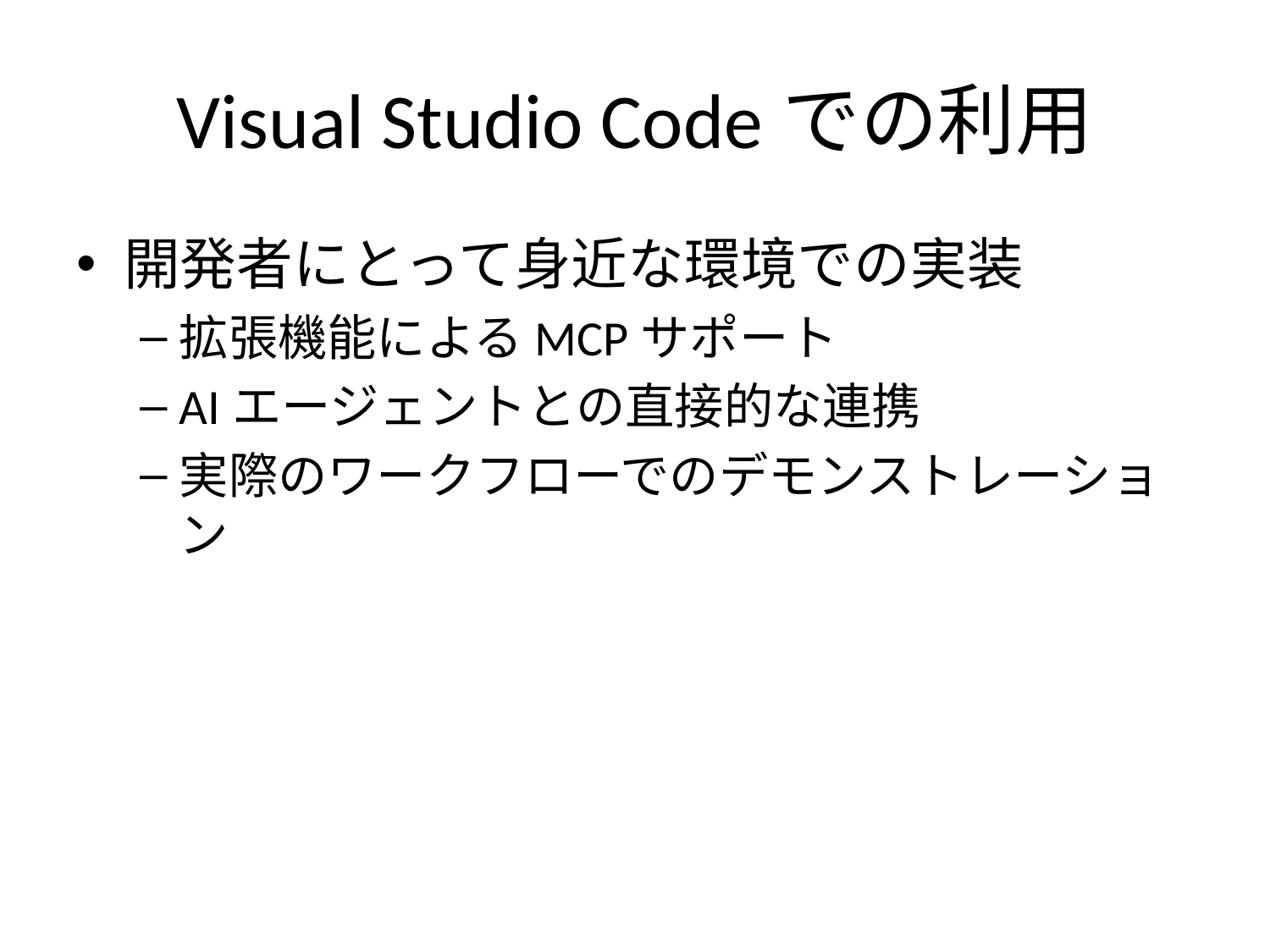

# Visual Studio Codeでの利用
開発者にとって身近な環境での実装
拡張機能によるMCPサポート
AIエージェントとの直接的な連携
実際のワークフローでのデモンストレーション